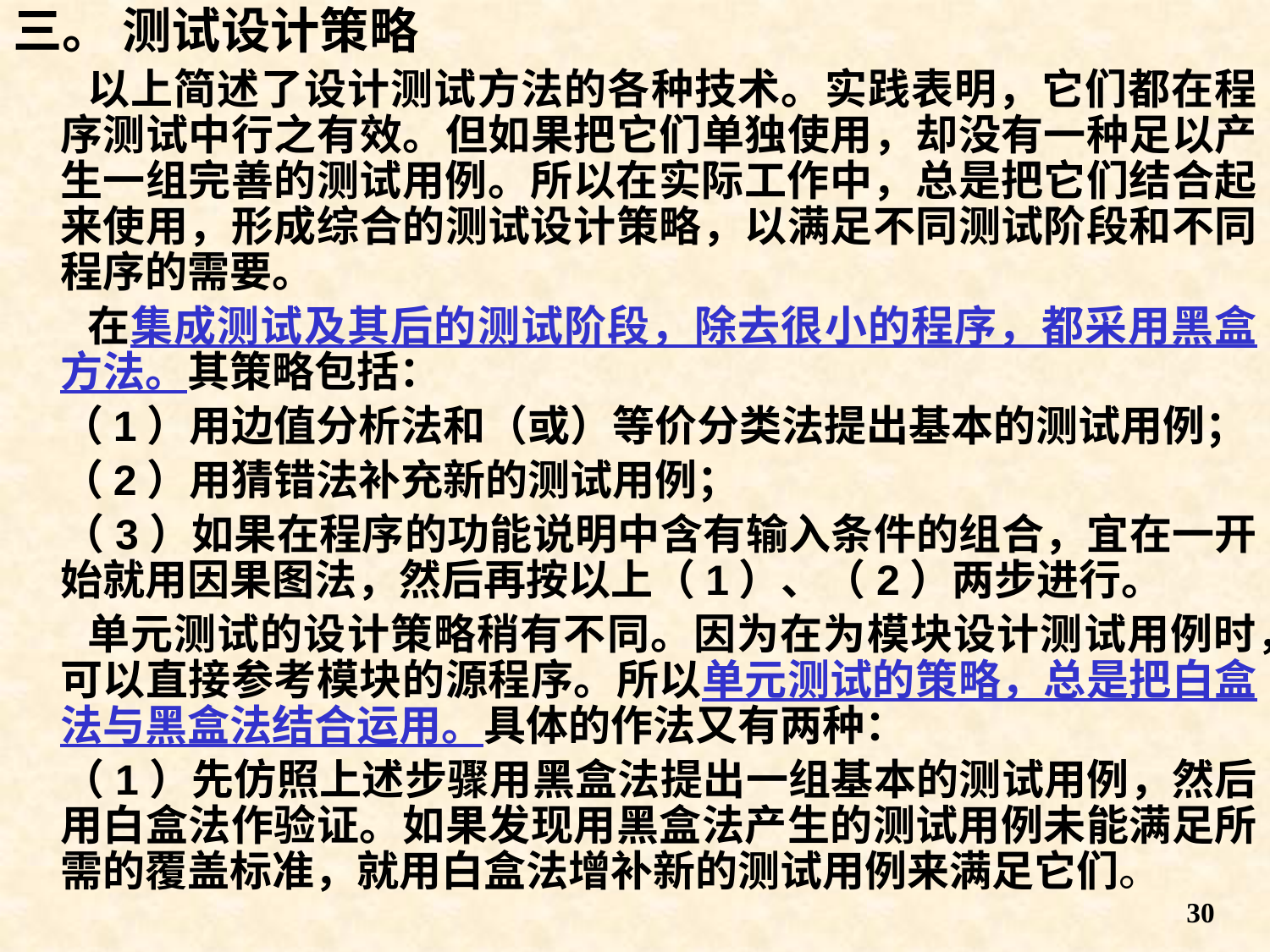

三。 测试设计策略
      以上简述了设计测试方法的各种技术。实践表明，它们都在程序测试中行之有效。但如果把它们单独使用，却没有一种足以产生一组完善的测试用例。所以在实际工作中，总是把它们结合起来使用，形成综合的测试设计策略，以满足不同测试阶段和不同程序的需要。
      在集成测试及其后的测试阶段，除去很小的程序，都采用黑盒方法。其策略包括：
    （1）用边值分析法和（或）等价分类法提出基本的测试用例；
    （2）用猜错法补充新的测试用例；
    （3）如果在程序的功能说明中含有输入条件的组合，宜在一开始就用因果图法，然后再按以上（1）、（2）两步进行。
      单元测试的设计策略稍有不同。因为在为模块设计测试用例时，可以直接参考模块的源程序。所以单元测试的策略，总是把白盒法与黑盒法结合运用。具体的作法又有两种：
    （1）先仿照上述步骤用黑盒法提出一组基本的测试用例，然后用白盒法作验证。如果发现用黑盒法产生的测试用例未能满足所需的覆盖标准，就用白盒法增补新的测试用例来满足它们。
30